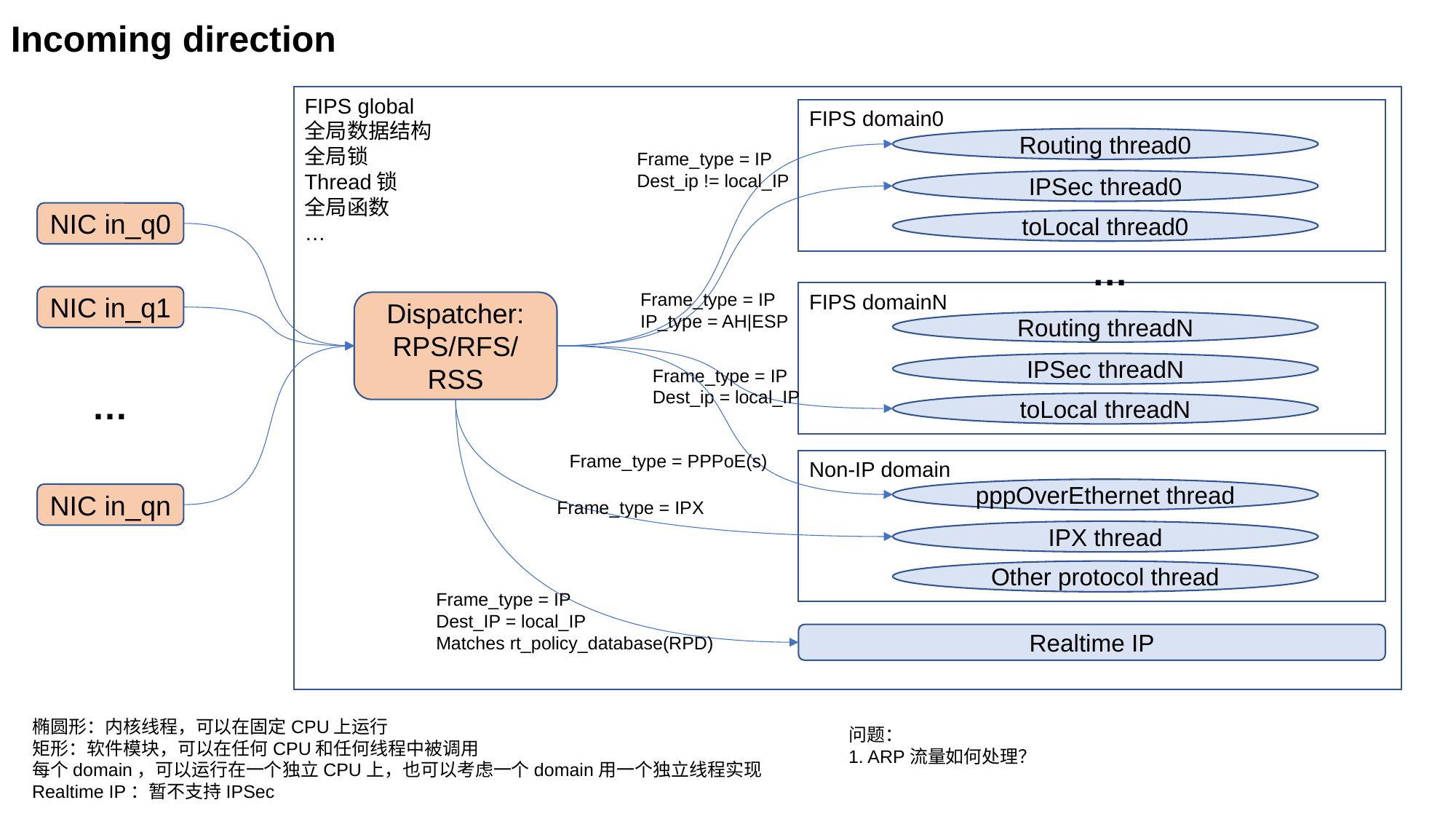

Incoming direction
FIPS global
全局数据结构
全局锁
Thread锁
全局函数
…
FIPS domain0
Routing thread0
Frame_type = IP
Dest_ip != local_IP
IPSec thread0
NIC in_q0
toLocal thread0
…
Frame_type = IP
IP_type = AH|ESP
FIPS domainN
NIC in_q1
Dispatcher:
RPS/RFS/RSS
Routing threadN
IPSec threadN
Frame_type = IP
Dest_ip = local_IP
…
toLocal threadN
Frame_type = PPPoE(s)
Non-IP domain
pppOverEthernet thread
NIC in_qn
Frame_type = IPX
IPX thread
Other protocol thread
Frame_type = IP
Dest_IP = local_IP
Matches rt_policy_database(RPD)
Realtime IP
椭圆形：内核线程，可以在固定CPU上运行
矩形：软件模块，可以在任何CPU和任何线程中被调用
每个domain，可以运行在一个独立CPU上，也可以考虑一个domain用一个独立线程实现
Realtime IP：暂不支持IPSec
问题：
1. ARP流量如何处理？